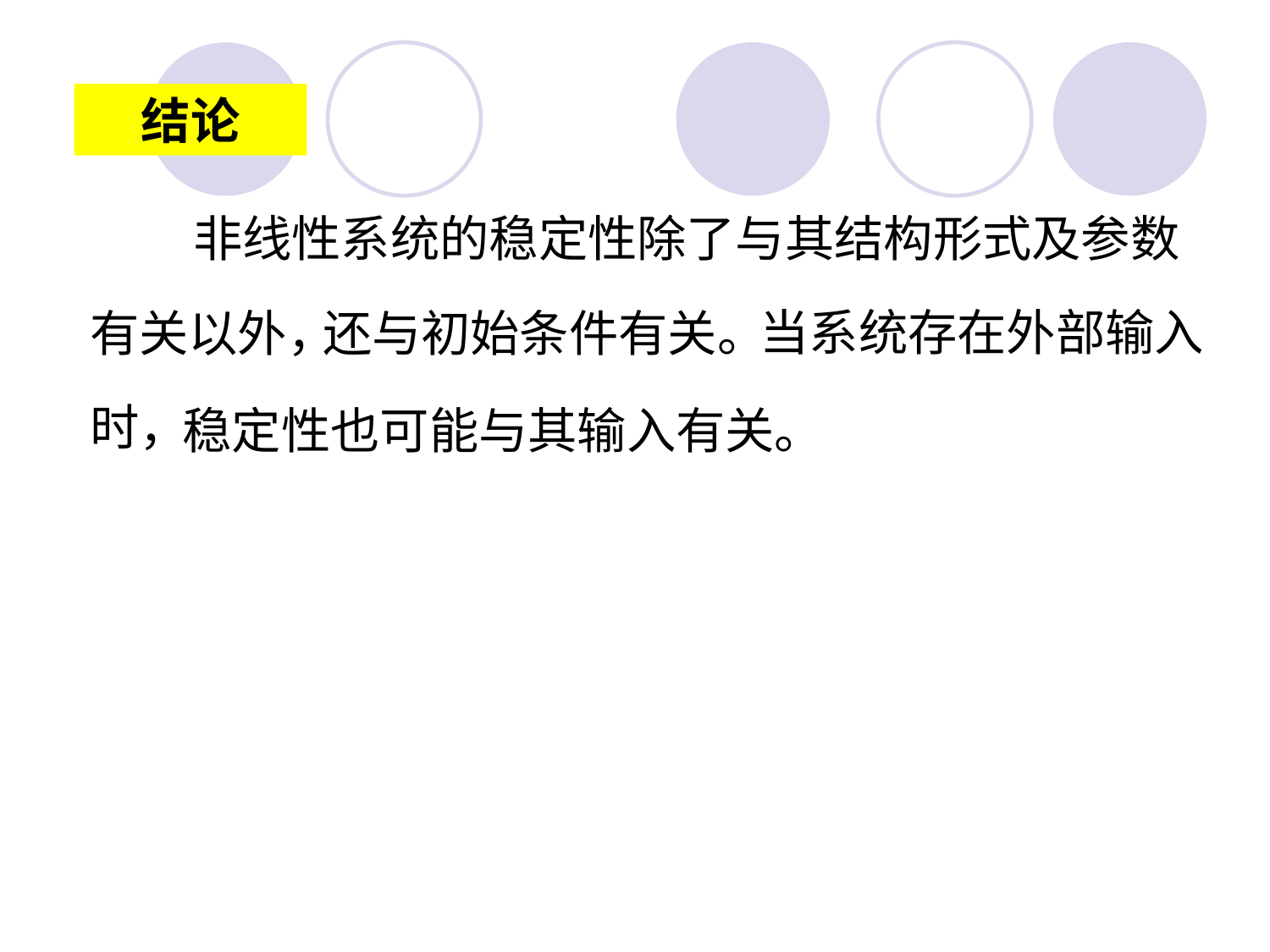

结论
非线性系统的稳定性除了与其结构形式及参数
有关以外，
当系统存在外部输入
时，
还与初始条件有关。
稳定性也可能与其输入有关。
6